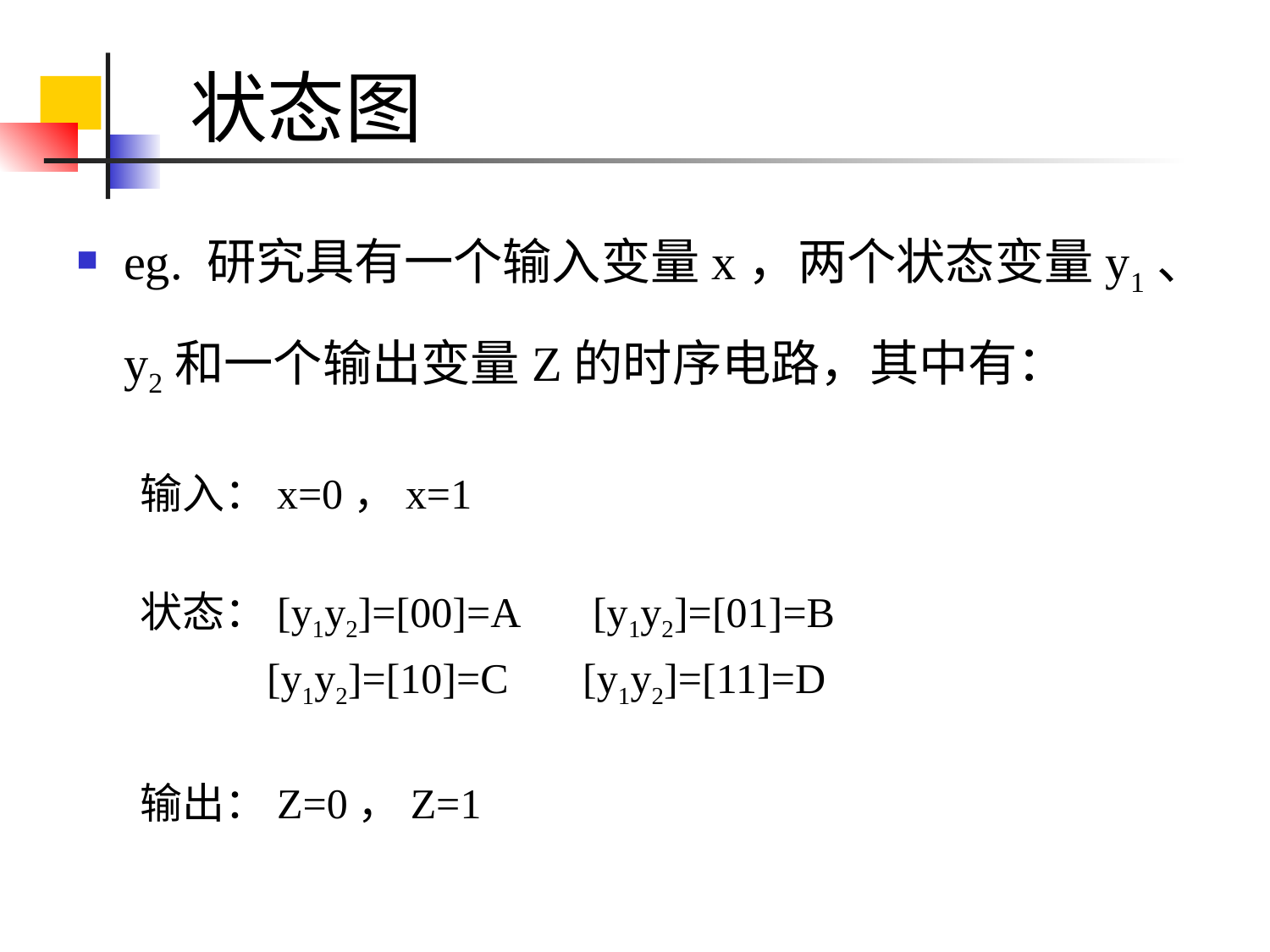

# 状态图
eg. 研究具有一个输入变量x，两个状态变量y1、y2和一个输出变量Z的时序电路，其中有：

输入：x=0，x=1

状态：[y1y2]=[00]=A       [y1y2]=[01]=B
            [y1y2]=[10]=C       [y1y2]=[11]=D

输出：Z=0，Z=1